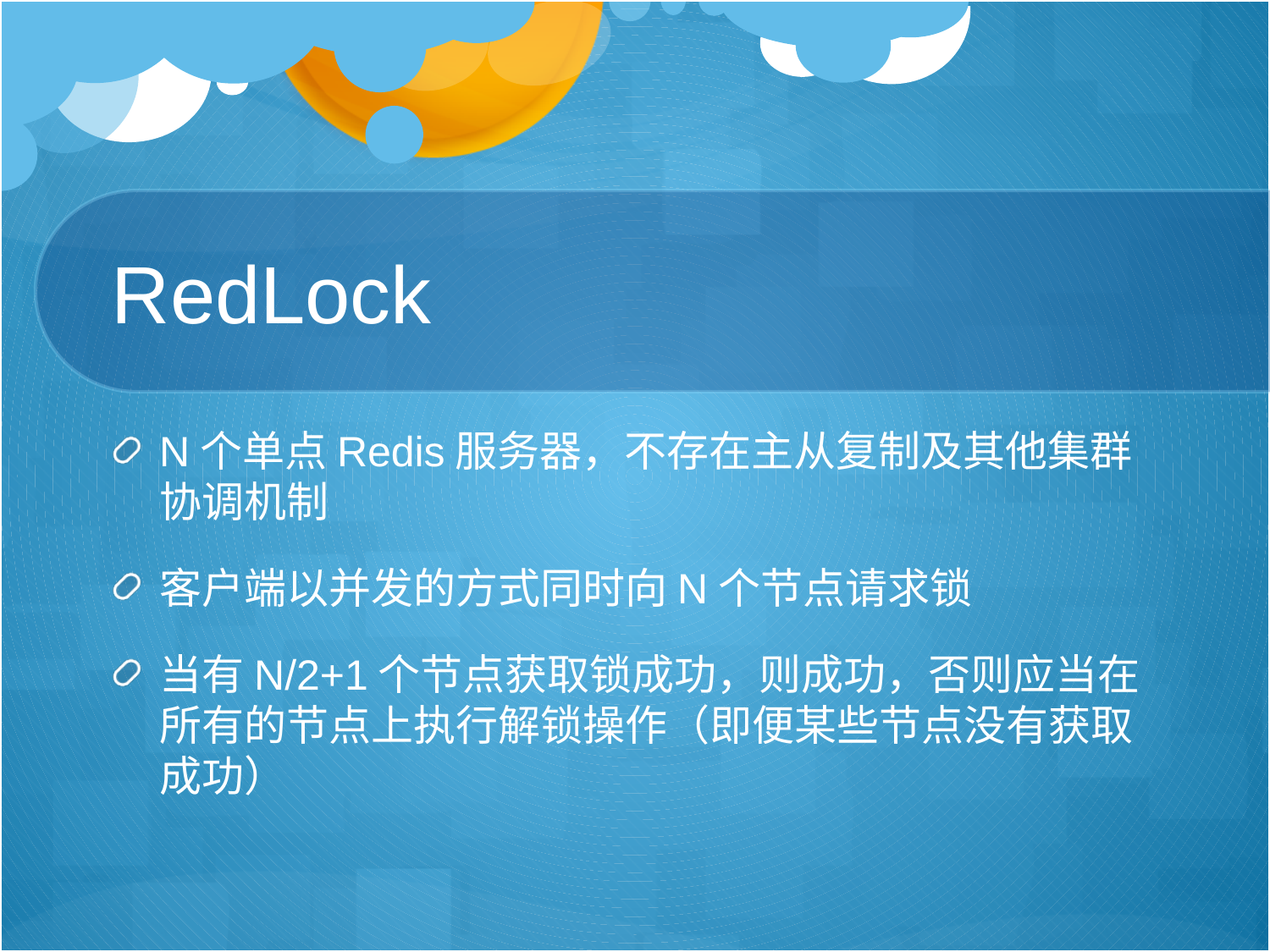

# RedLock
N个单点Redis服务器，不存在主从复制及其他集群协调机制
客户端以并发的方式同时向N个节点请求锁
当有N/2+1个节点获取锁成功，则成功，否则应当在所有的节点上执行解锁操作（即便某些节点没有获取成功）